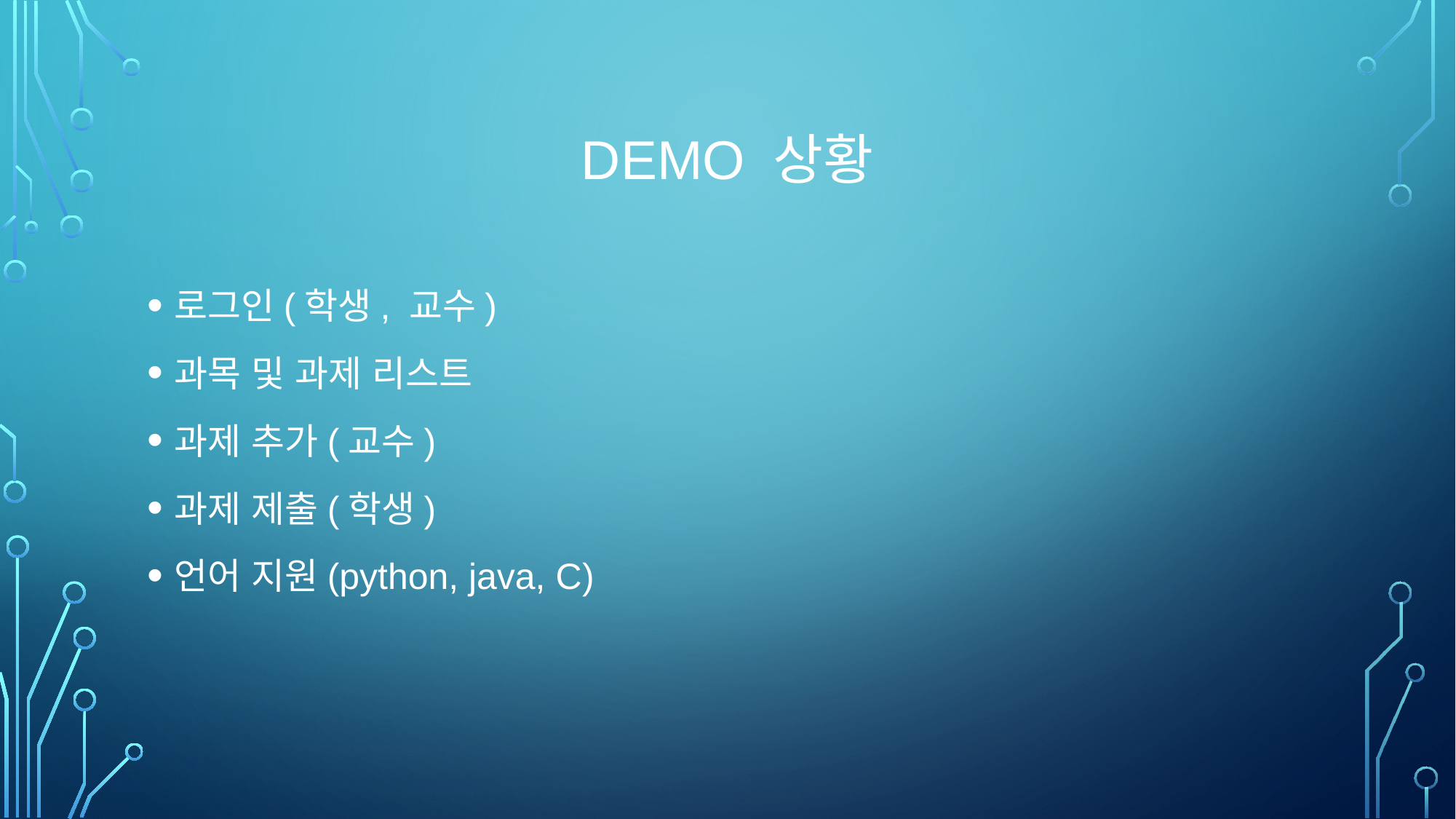

# Demo 상황
로그인(학생, 교수)
과목 및 과제 리스트
과제 추가(교수)
과제 제출(학생)
언어 지원(python, java, C)